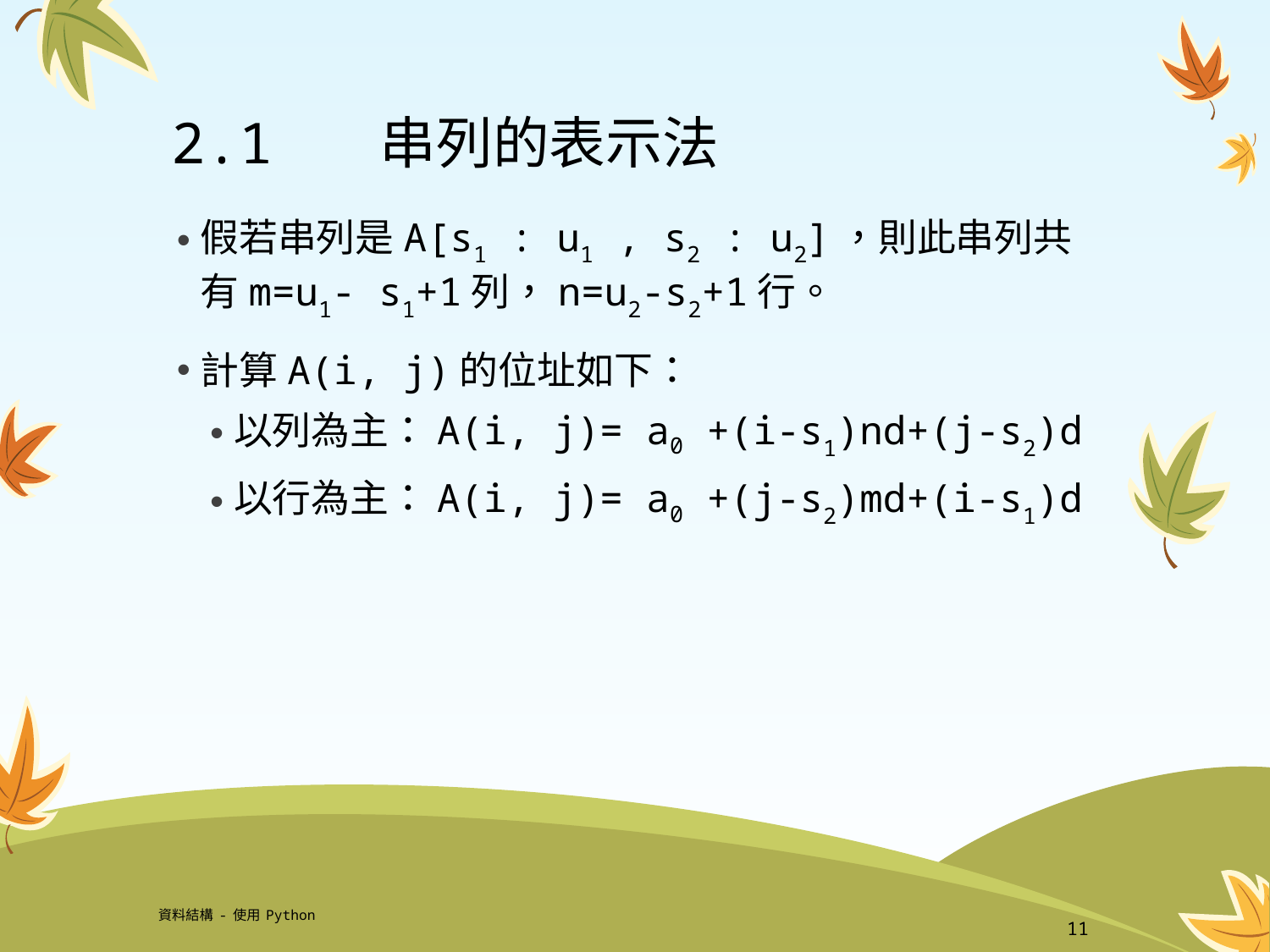

# 2.1	  串列的表示法
假若串列是A[s1 : u1 , s2 : u2]，則此串列共有m=u1- s1+1列，n=u2-s2+1行。
計算A(i, j)的位址如下：
以列為主：A(i, j)= a0 +(i-s1)nd+(j-s2)d
以行為主：A(i, j)= a0 +(j-s2)md+(i-s1)d
資料結構-使用Python
11